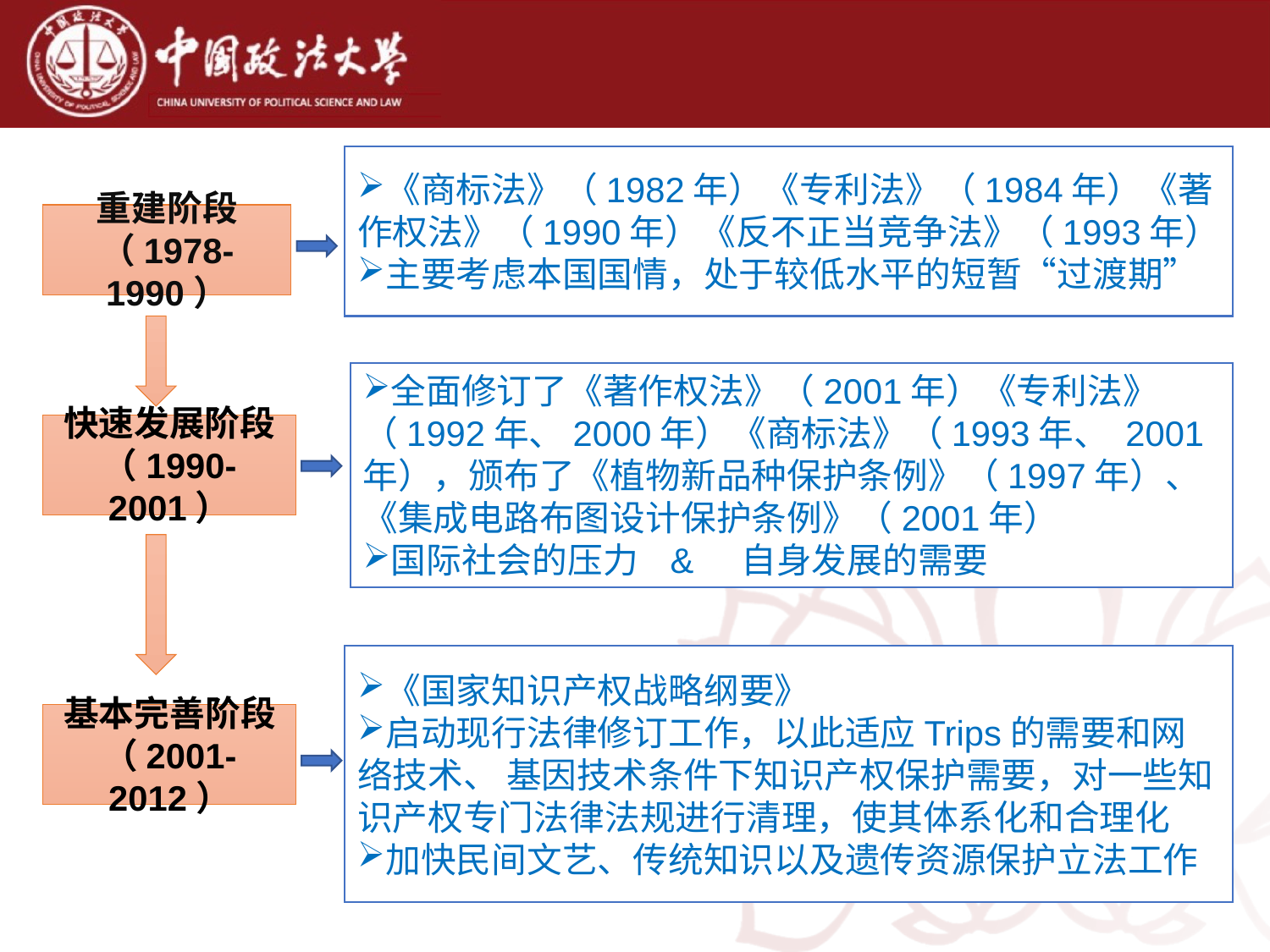

《商标法》（1982年）《专利法》（1984年）《著作权法》（1990年）《反不正当竞争法》（1993年）
主要考虑本国国情，处于较低水平的短暂“过渡期”
重建阶段
（1978-1990）

全面修订了《著作权法》（2001年）《专利法》（1992年、2000年）《商标法》（1993年、 2001年），颁布了《植物新品种保护条例》（1997年）、《集成电路布图设计保护条例》（2001年）
国际社会的压力   &    自身发展的需要
快速发展阶段（1990-2001）

《国家知识产权战略纲要》
启动现行法律修订工作，以此适应Trips的需要和网络技术、 基因技术条件下知识产权保护需要，对一些知识产权专门法律法规进行清理，使其体系化和合理化
加快民间文艺、传统知识以及遗传资源保护立法工作
基本完善阶段（2001-2012）